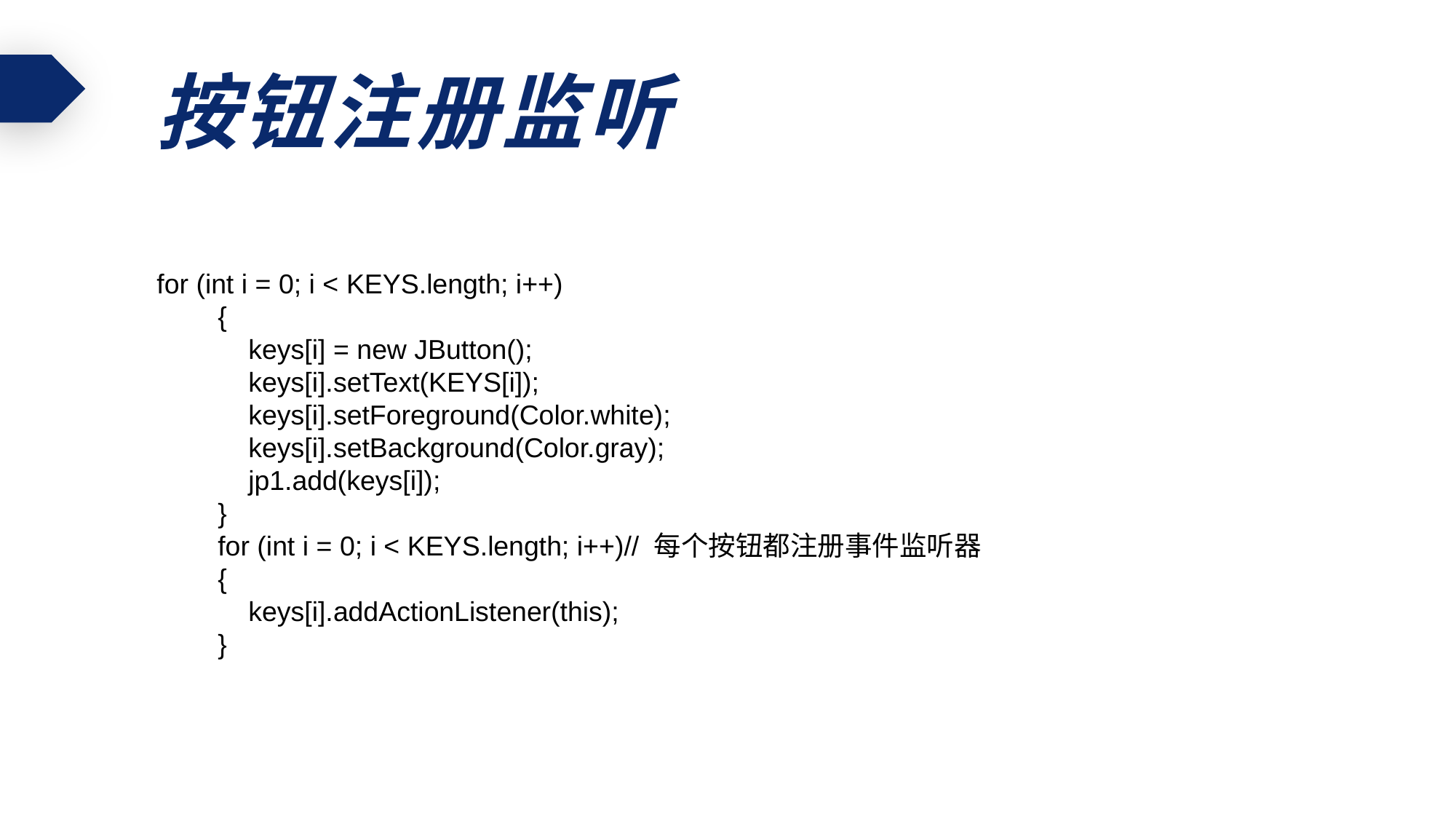

按钮注册监听
for (int i = 0; i < KEYS.length; i++)
        {
            keys[i] = new JButton();
            keys[i].setText(KEYS[i]);
            keys[i].setForeground(Color.white);
            keys[i].setBackground(Color.gray);
            jp1.add(keys[i]);
        }
        for (int i = 0; i < KEYS.length; i++)// 每个按钮都注册事件监听器
        {
            keys[i].addActionListener(this);
        }